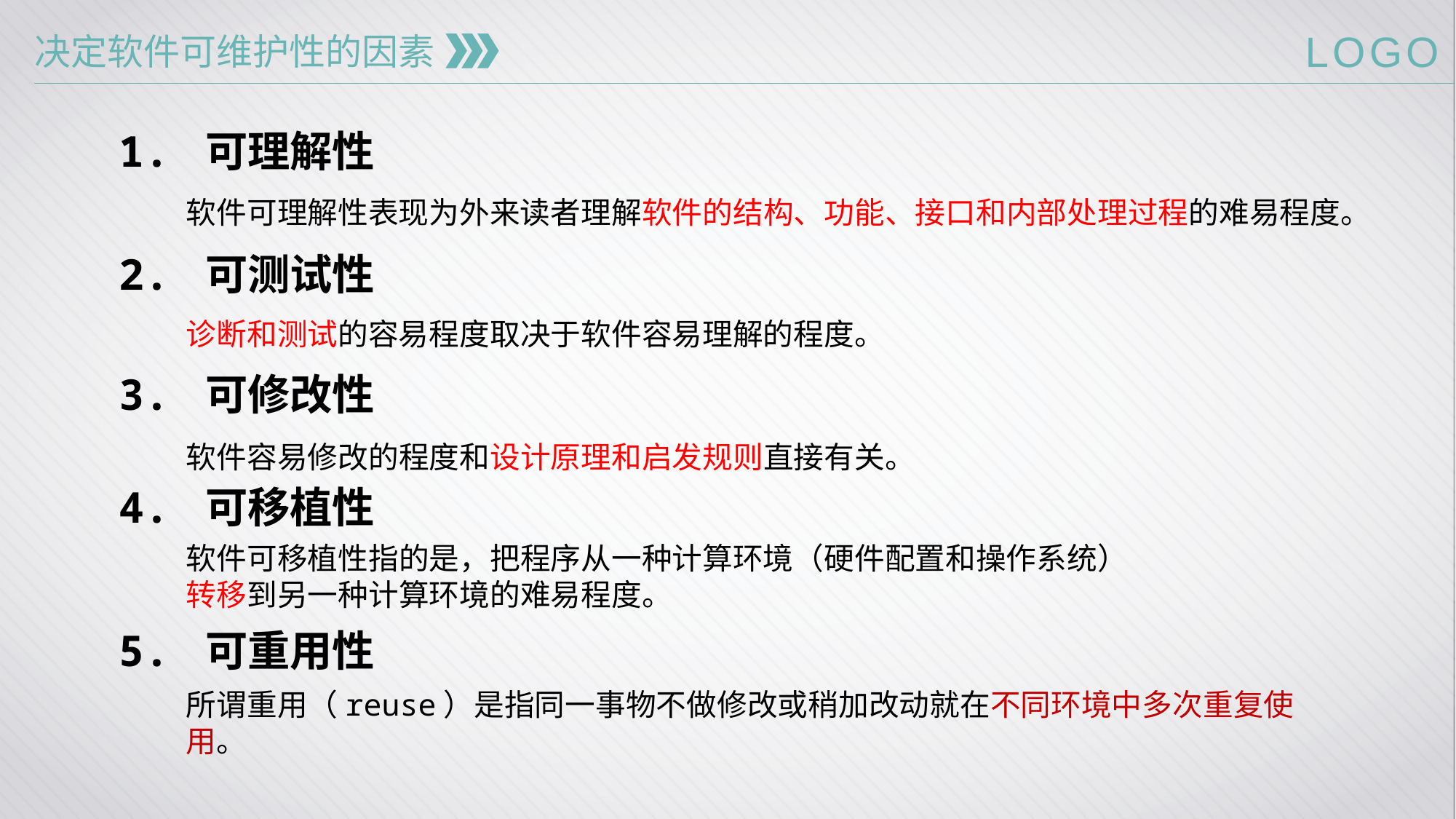

LOGO
决定软件可维护性的因素

1. 可理解性
软件可理解性表现为外来读者理解软件的结构、功能、接口和内部处理过程的难易程度。
2. 可测试性
诊断和测试的容易程度取决于软件容易理解的程度。
3. 可修改性
软件容易修改的程度和设计原理和启发规则直接有关。
4. 可移植性
软件可移植性指的是，把程序从一种计算环境（硬件配置和操作系统）转移到另一种计算环境的难易程度。
5. 可重用性
所谓重用（reuse）是指同一事物不做修改或稍加改动就在不同环境中多次重复使用。